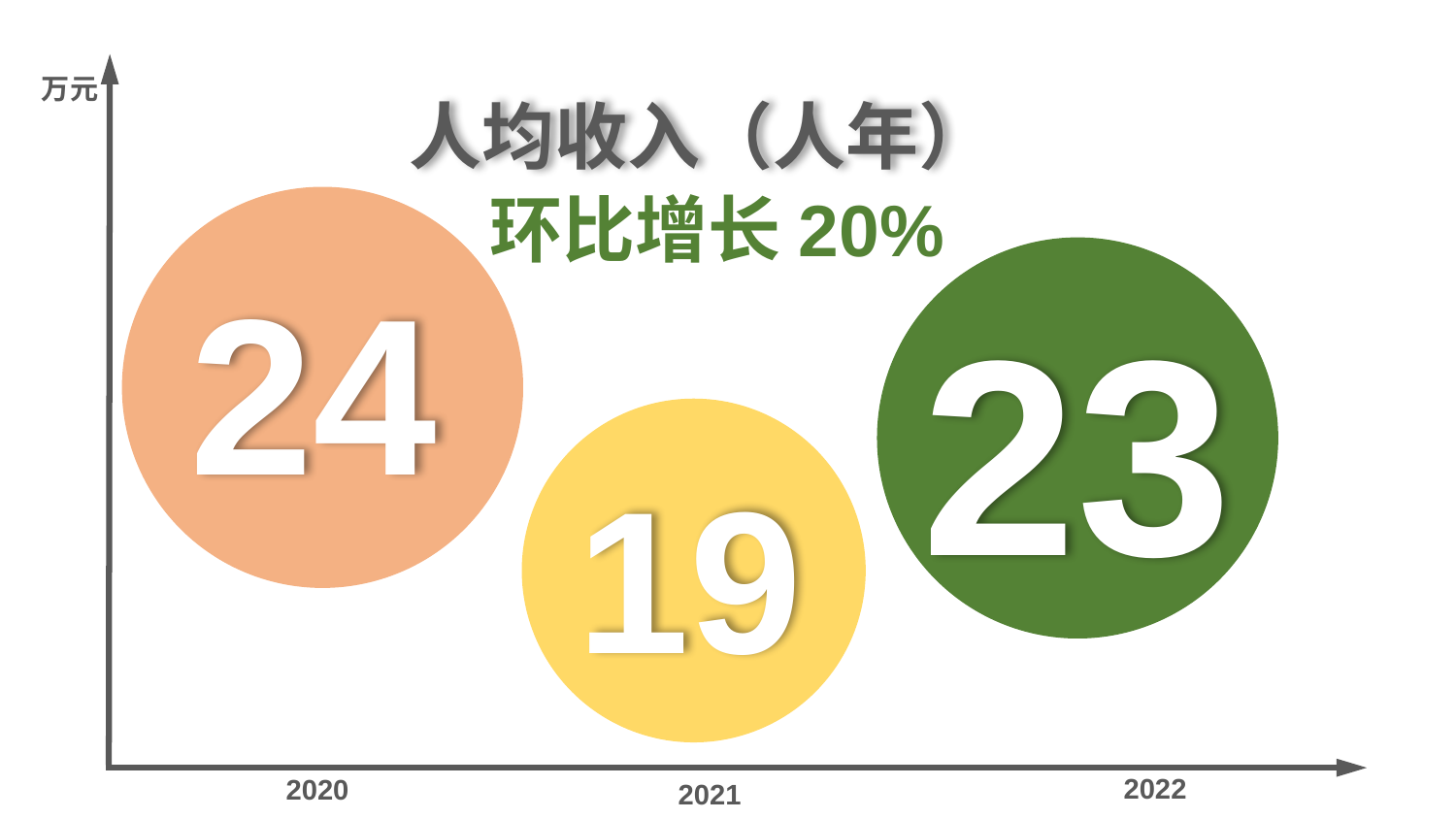

人均收入（人年）
万元
环比增长20%

24
23

19

2022
2020
2021